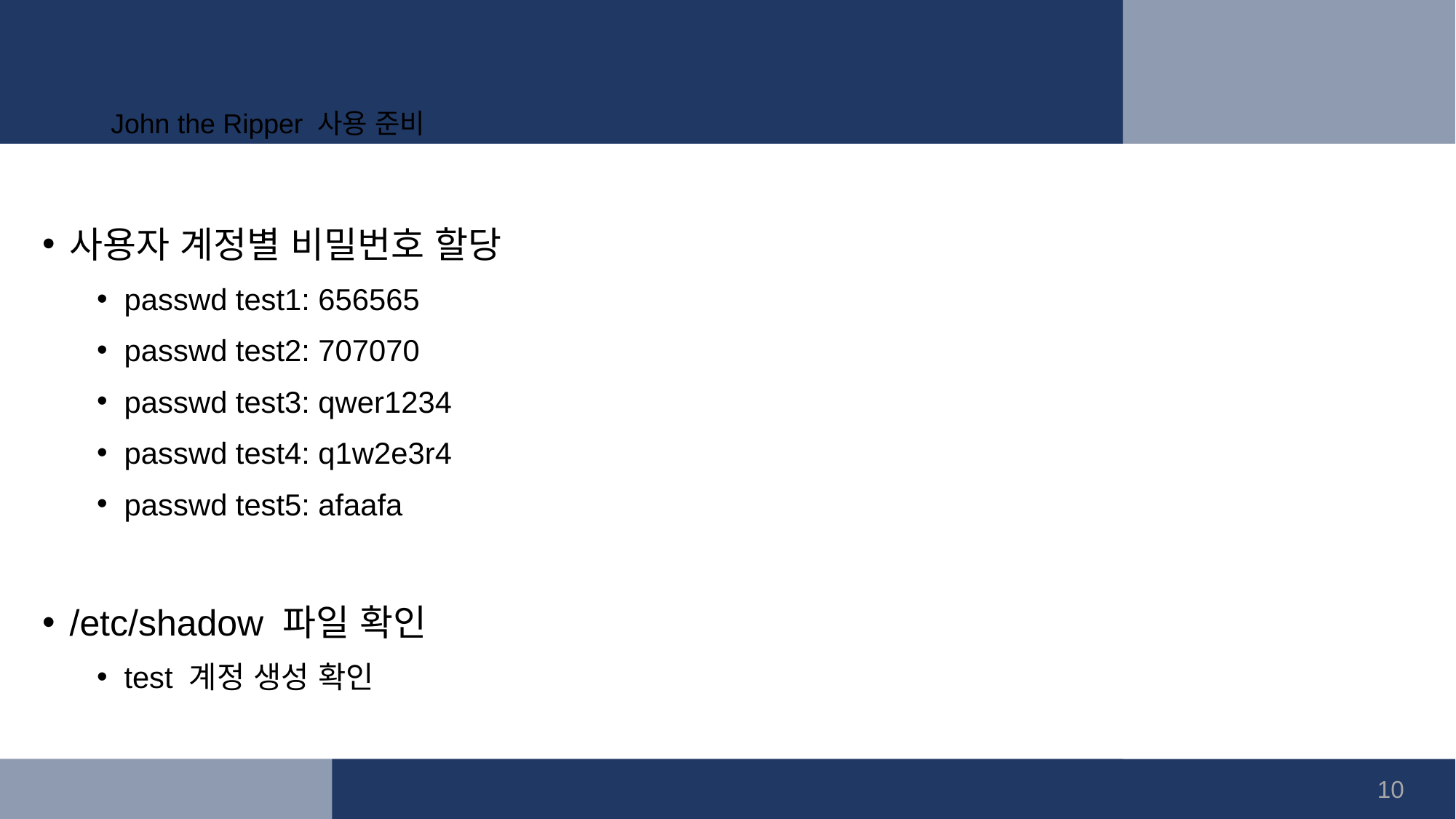

# John the Ripper 사용 준비
사용자 계정별 비밀번호 할당
passwd test1: 656565
passwd test2: 707070
passwd test3: qwer1234
passwd test4: q1w2e3r4
passwd test5: afaafa

/etc/shadow 파일 확인
test 계정 생성 확인
10